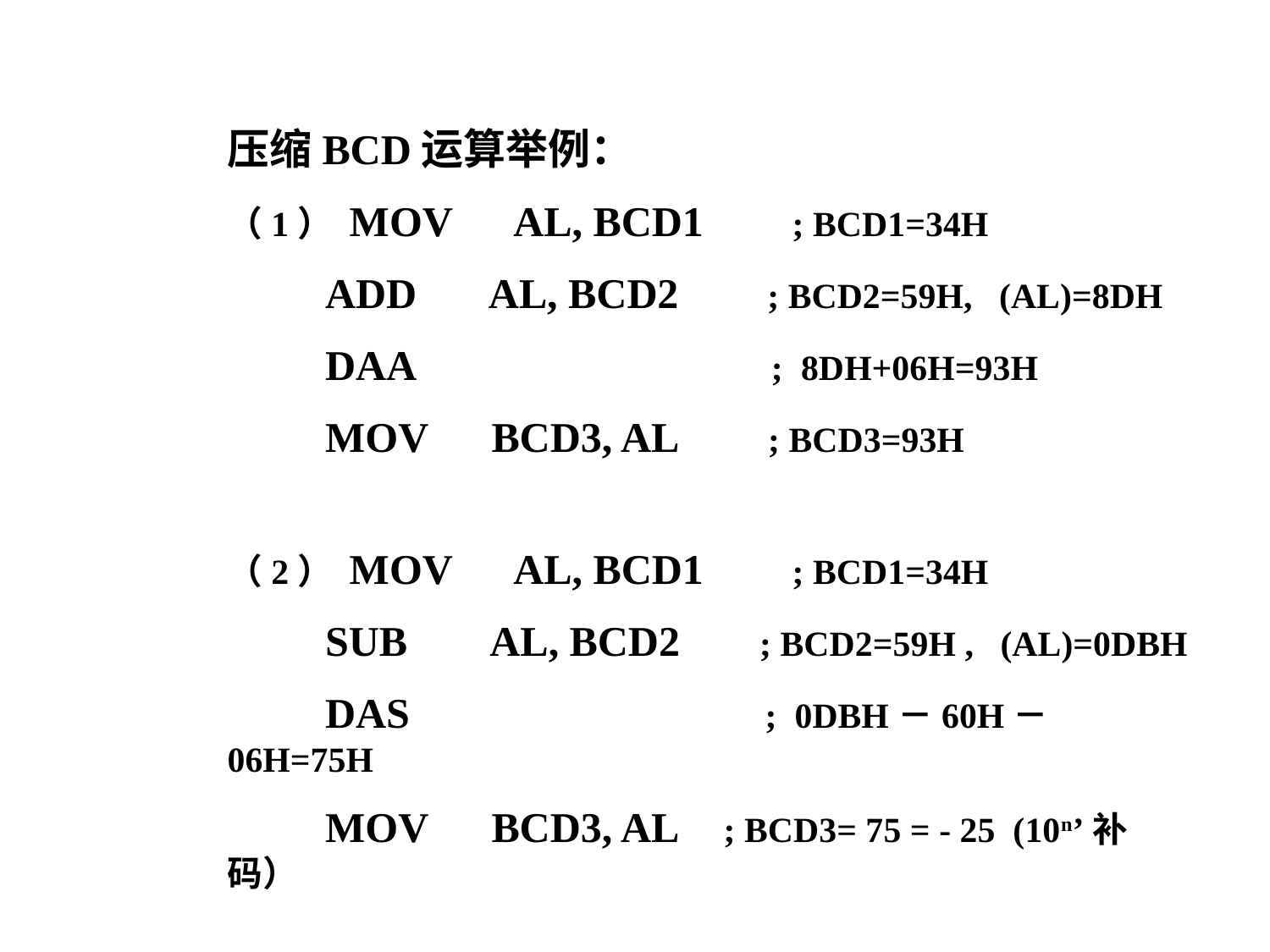

压缩BCD运算举例：
（1） MOV      AL, BCD1          ; BCD1=34H
           ADD       AL, BCD2          ; BCD2=59H,   (AL)=8DH
           DAA                                        ;  8DH+06H=93H
           MOV      BCD3, AL          ; BCD3=93H

（2） MOV      AL, BCD1          ; BCD1=34H
           SUB        AL, BCD2         ; BCD2=59H ,   (AL)=0DBH
           DAS                                        ;  0DBH－60H－06H=75H
           MOV      BCD3, AL     ; BCD3= 75 = - 25  (10n’补码）